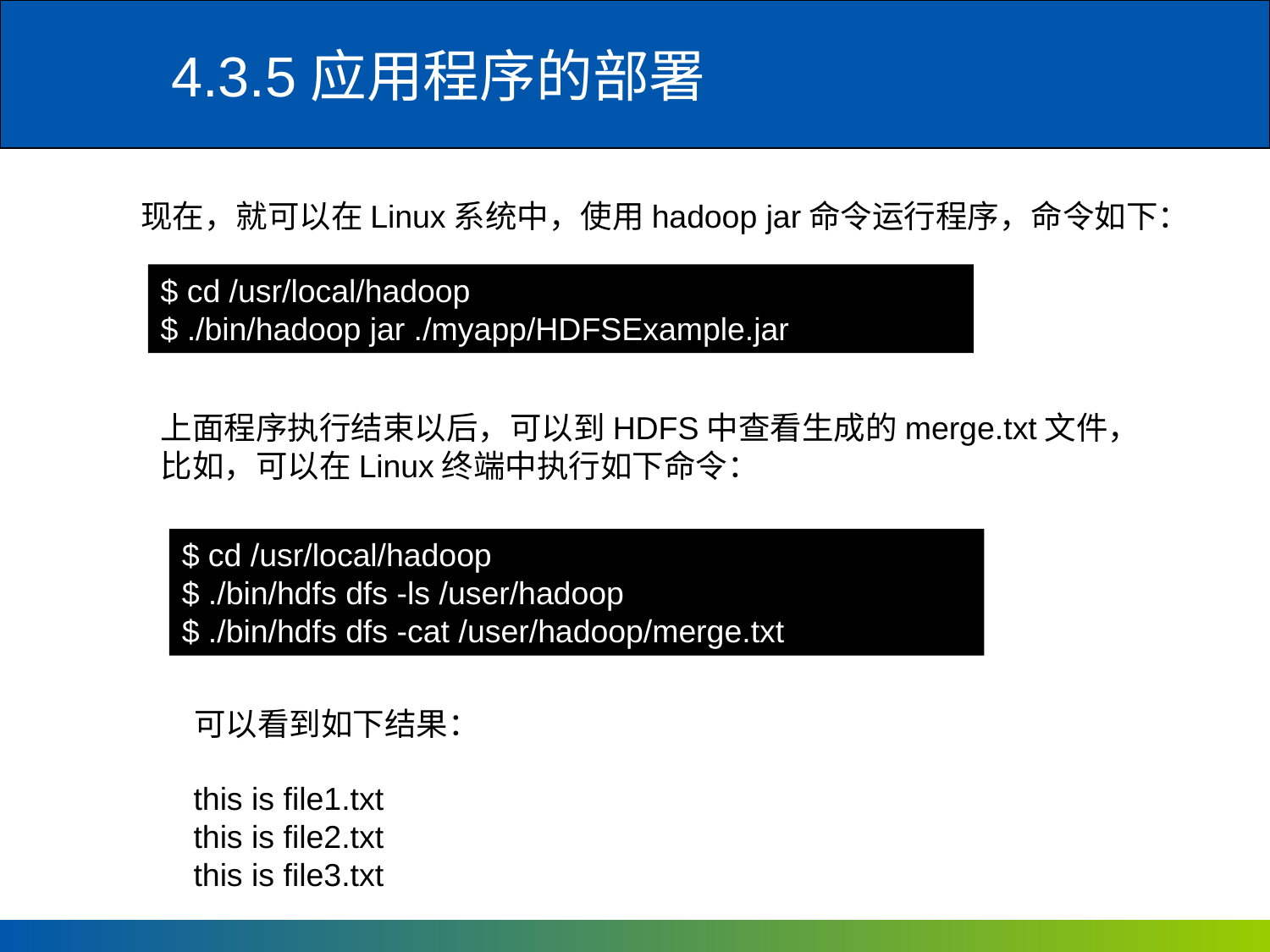

4.3.5应用程序的部署
现在，就可以在Linux系统中，使用hadoop jar命令运行程序，命令如下：
$ cd /usr/local/hadoop
$ ./bin/hadoop jar ./myapp/HDFSExample.jar
上面程序执行结束以后，可以到HDFS中查看生成的merge.txt文件，比如，可以在Linux终端中执行如下命令：
$ cd /usr/local/hadoop
$ ./bin/hdfs dfs -ls /user/hadoop
$ ./bin/hdfs dfs -cat /user/hadoop/merge.txt
可以看到如下结果：
this is file1.txt
this is file2.txt
this is file3.txt